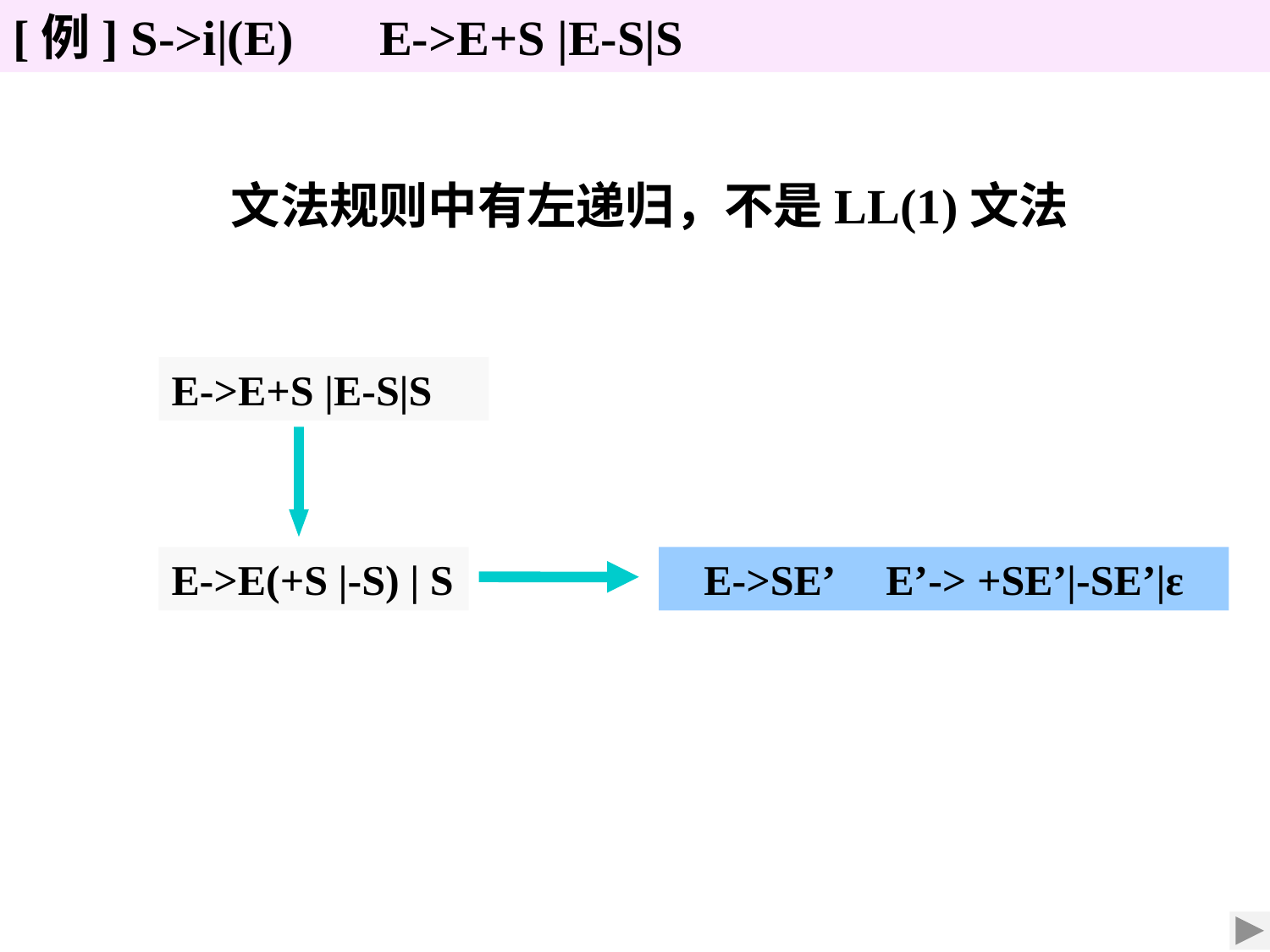

[例] S->i|(E)       E->E+S |E-S|S
文法规则中有左递归，不是LL(1)文法
E->E+S |E-S|S

E->E(+S |-S) | S
E->SE’     E’-> +SE’|-SE’|ε